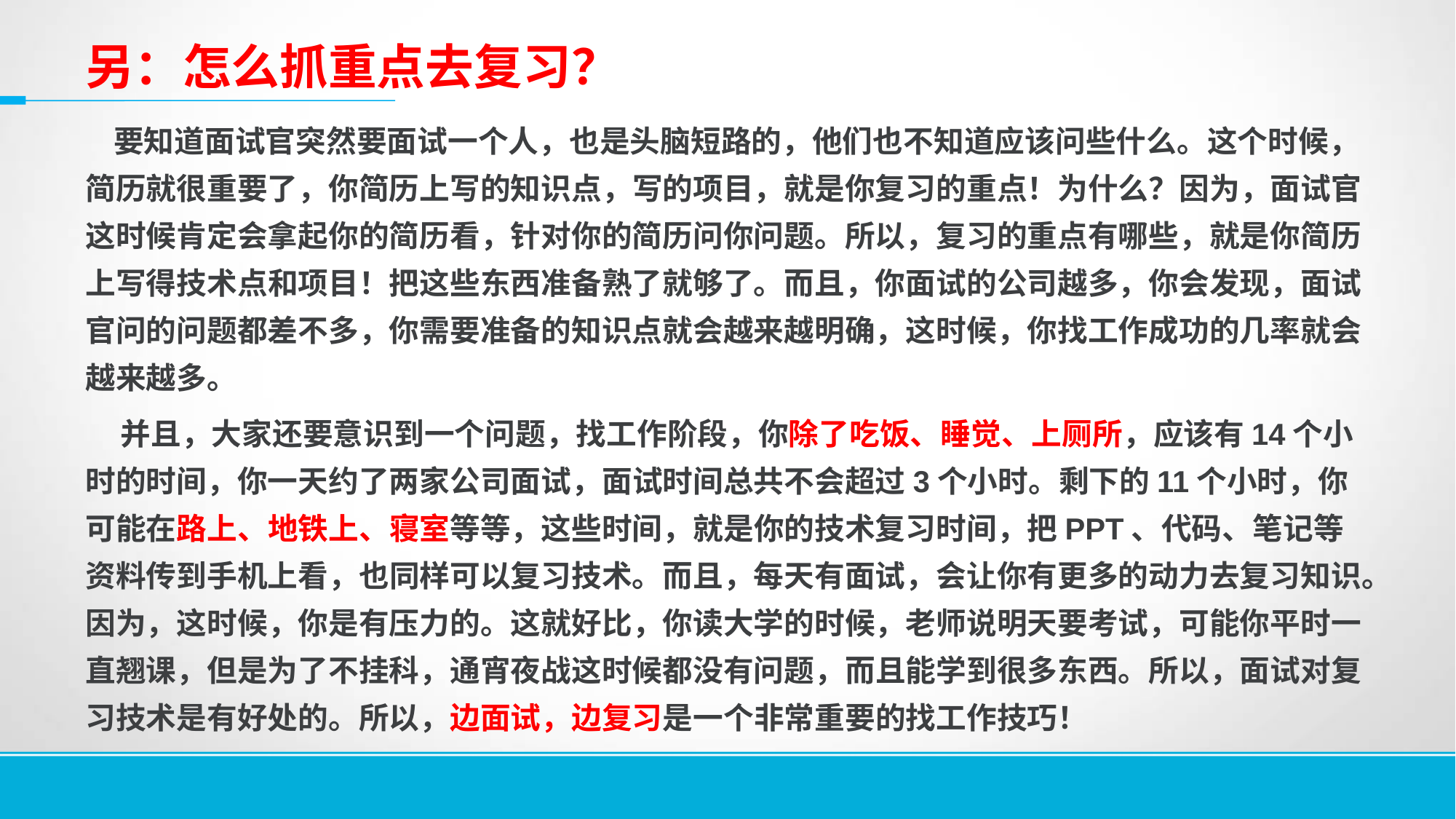

# 另：怎么抓重点去复习？
   要知道面试官突然要面试一个人，也是头脑短路的，他们也不知道应该问些什么。这个时候，简历就很重要了，你简历上写的知识点，写的项目，就是你复习的重点！为什么？因为，面试官这时候肯定会拿起你的简历看，针对你的简历问你问题。所以，复习的重点有哪些，就是你简历上写得技术点和项目！把这些东西准备熟了就够了。而且，你面试的公司越多，你会发现，面试官问的问题都差不多，你需要准备的知识点就会越来越明确，这时候，你找工作成功的几率就会越来越多。
    并且，大家还要意识到一个问题，找工作阶段，你除了吃饭、睡觉、上厕所，应该有14个小时的时间，你一天约了两家公司面试，面试时间总共不会超过3个小时。剩下的11个小时，你可能在路上、地铁上、寝室等等，这些时间，就是你的技术复习时间，把PPT、代码、笔记等资料传到手机上看，也同样可以复习技术。而且，每天有面试，会让你有更多的动力去复习知识。因为，这时候，你是有压力的。这就好比，你读大学的时候，老师说明天要考试，可能你平时一直翘课，但是为了不挂科，通宵夜战这时候都没有问题，而且能学到很多东西。所以，面试对复习技术是有好处的。所以，边面试，边复习是一个非常重要的找工作技巧！